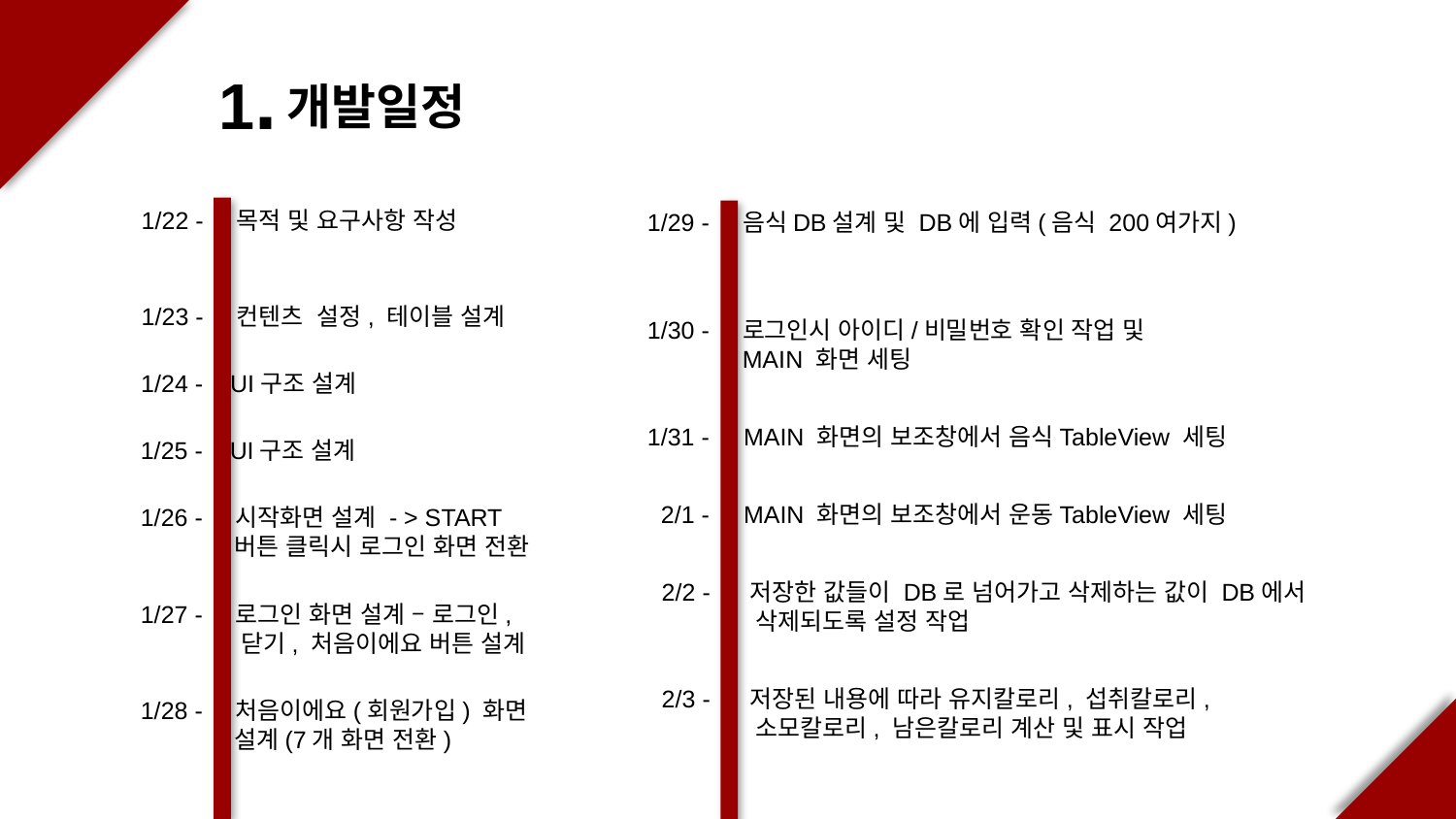

1.
 개발일정
1/22 -    목적 및 요구사항 작성

1/29 -    음식DB설계 및 DB에 입력(음식 200여가지)

1/23 -    컨텐츠  설정, 테이블 설계
1/30 -    로그인시 아이디/비밀번호 확인 작업 및
              MAIN 화면 세팅
1/24 -    UI구조 설계
1/31 -     MAIN 화면의 보조창에서 음식TableView 세팅
1/25 -    UI구조 설계
2/1 -     MAIN 화면의 보조창에서 운동TableView 세팅
1/26 -    시작화면 설계 - > START
             버튼 클릭시 로그인 화면 전환
2/2 -     저장한 값들이 DB로 넘어가고 삭제하는 값이 DB에서
             삭제되도록 설정 작업
1/27 -    로그인 화면 설계 – 로그인,
              닫기, 처음이에요 버튼 설계
2/3 -     저장된 내용에 따라 유지칼로리, 섭취칼로리,
             소모칼로리, 남은칼로리 계산 및 표시 작업
1/28 -    처음이에요(회원가입) 화면
             설계(7개 화면 전환)